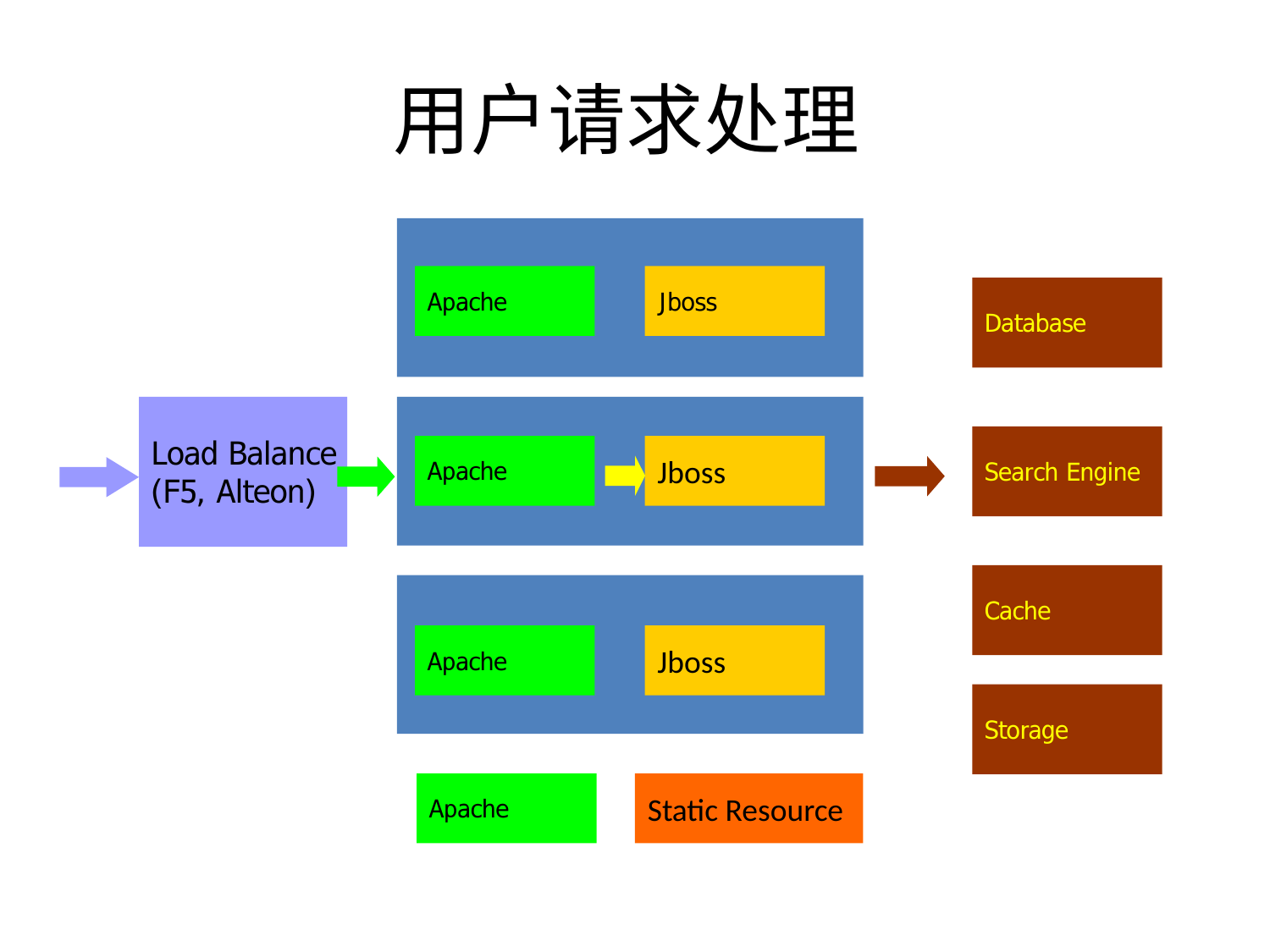

# 用户请求处理

Apache
Jboss
Database
Load Balance
(F5, Alteon)

Search Engine
Apache
Jboss

Cache

Apache
Jboss
Storage
Apache
Static Resource